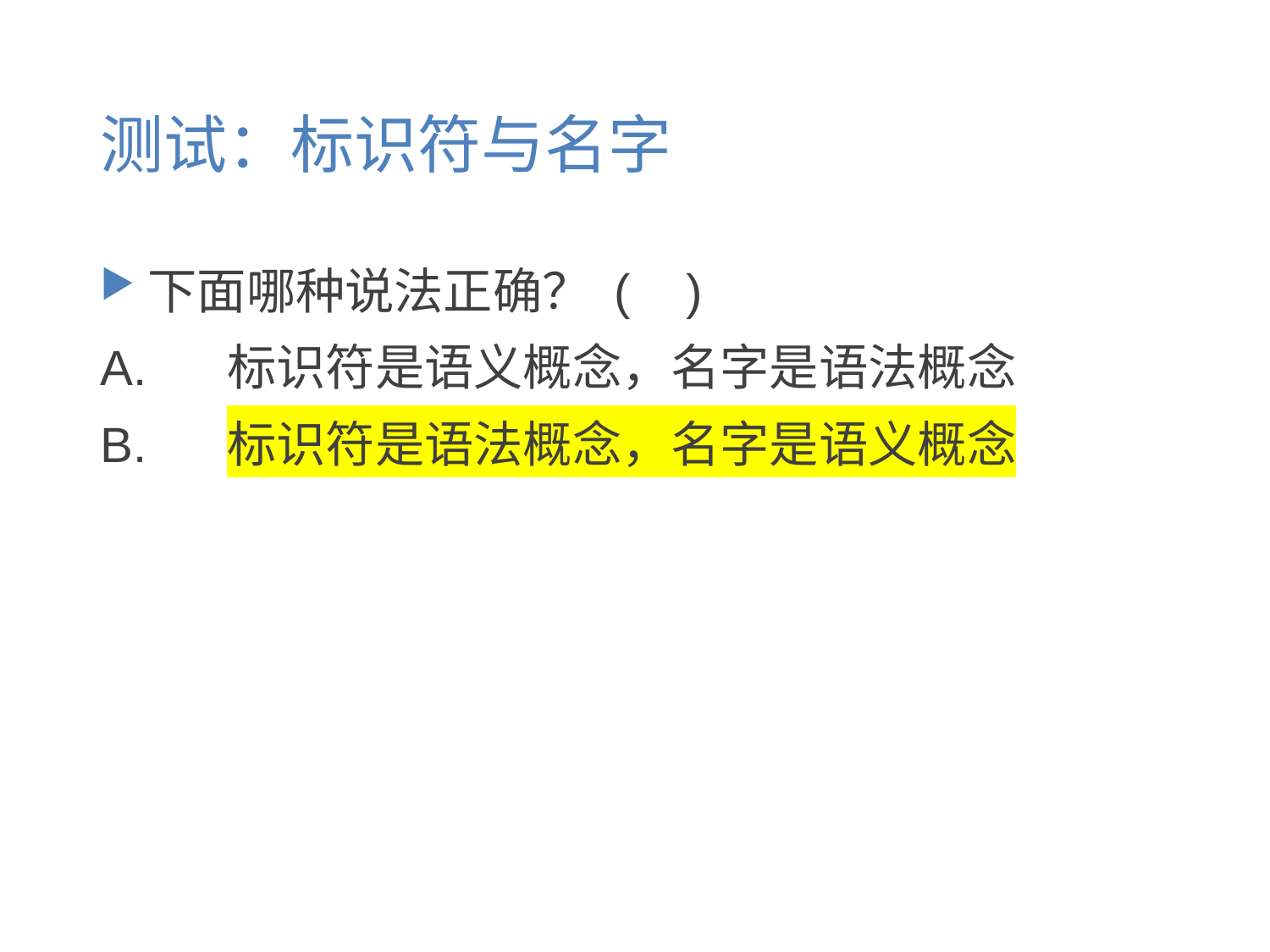

# 测试：标识符与名字
下面哪种说法正确？ (    )
A.	标识符是语义概念，名字是语法概念
B. 	标识符是语法概念，名字是语义概念